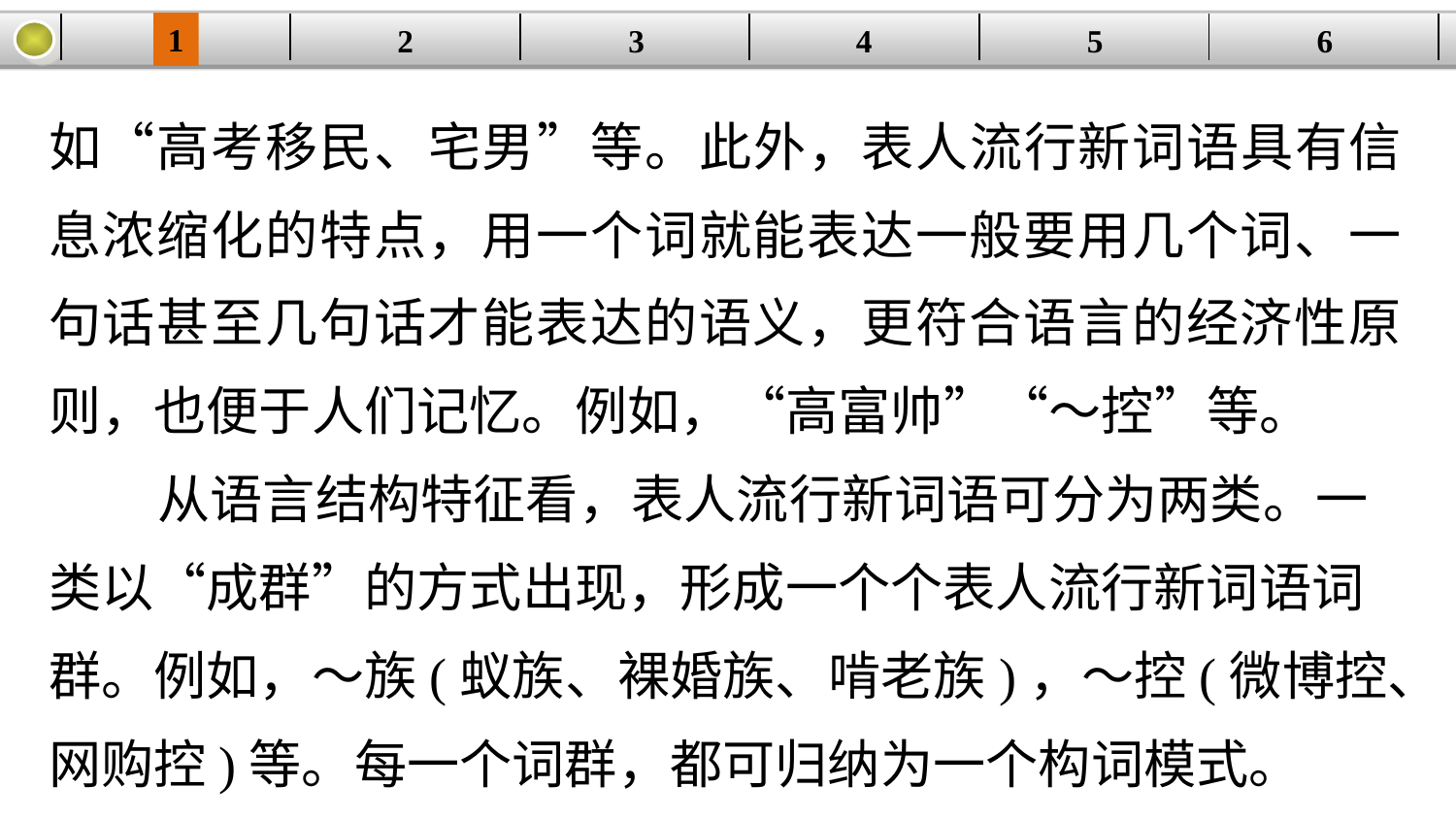

1
3
4
5
6
2
|  |  |  |  |  |  |
| --- | --- | --- | --- | --- | --- |

如“高考移民、宅男”等。此外，表人流行新词语具有信息浓缩化的特点，用一个词就能表达一般要用几个词、一句话甚至几句话才能表达的语义，更符合语言的经济性原则，也便于人们记忆。例如，“高富帅”“～控”等。
  从语言结构特征看，表人流行新词语可分为两类。一类以“成群”的方式出现，形成一个个表人流行新词语词群。例如，～族(蚁族、裸婚族、啃老族)，～控(微博控、网购控)等。每一个词群，都可归纳为一个构词模式。